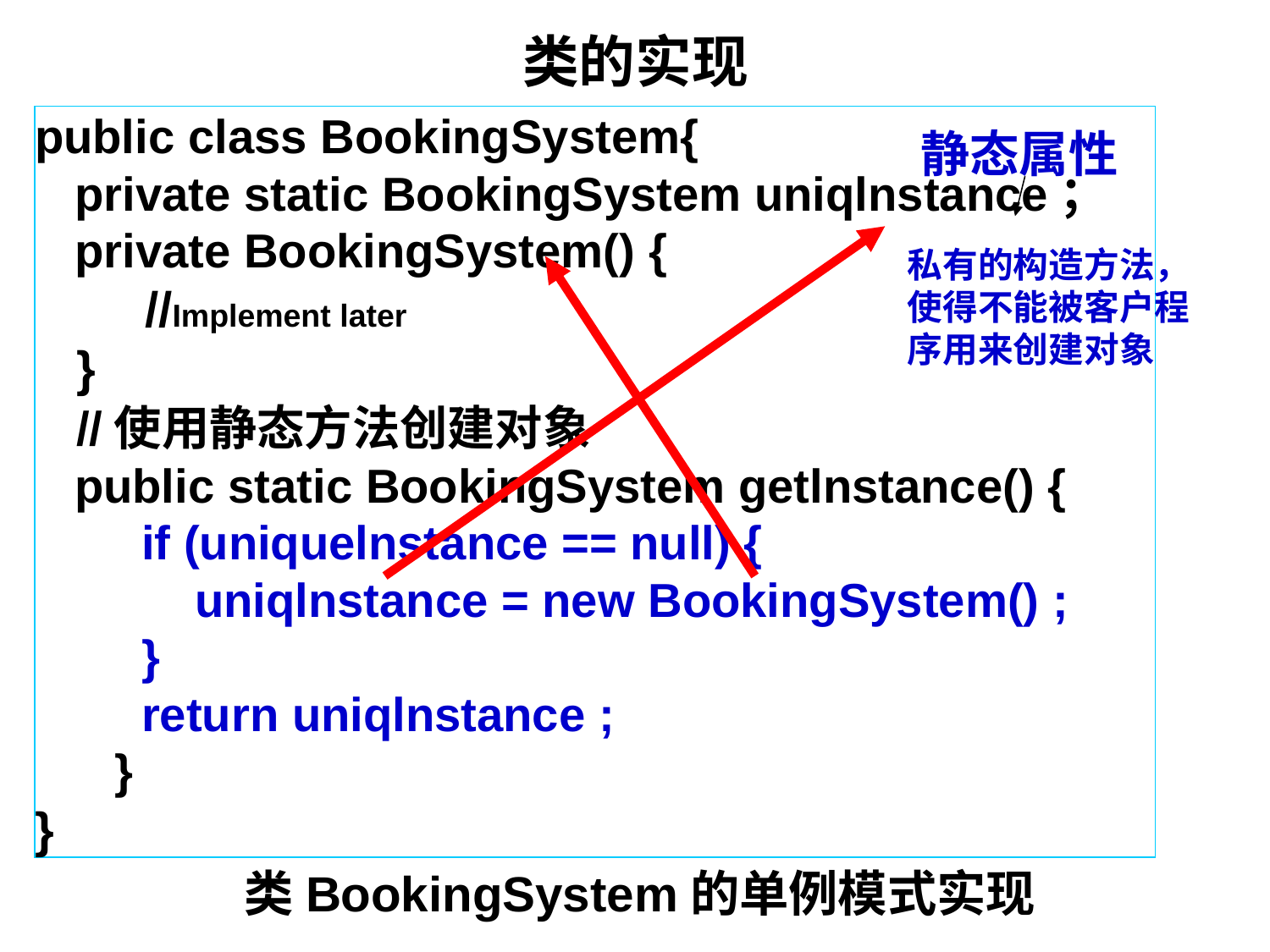

# 类的实现
public class BookingSystem{
   private static BookingSystem uniqlnstance；
   private BookingSystem() {
        //Implement later
   }
   //使用静态方法创建对象
   public static BookingSystem getlnstance() {
        if (uniquelnstance == null) {
            uniqlnstance = new BookingSystem() ;
        }
        return uniqlnstance ;
      }
}
   静态属性

私有的构造方法，使得不能被客户程序用来创建对象

类BookingSystem的单例模式实现